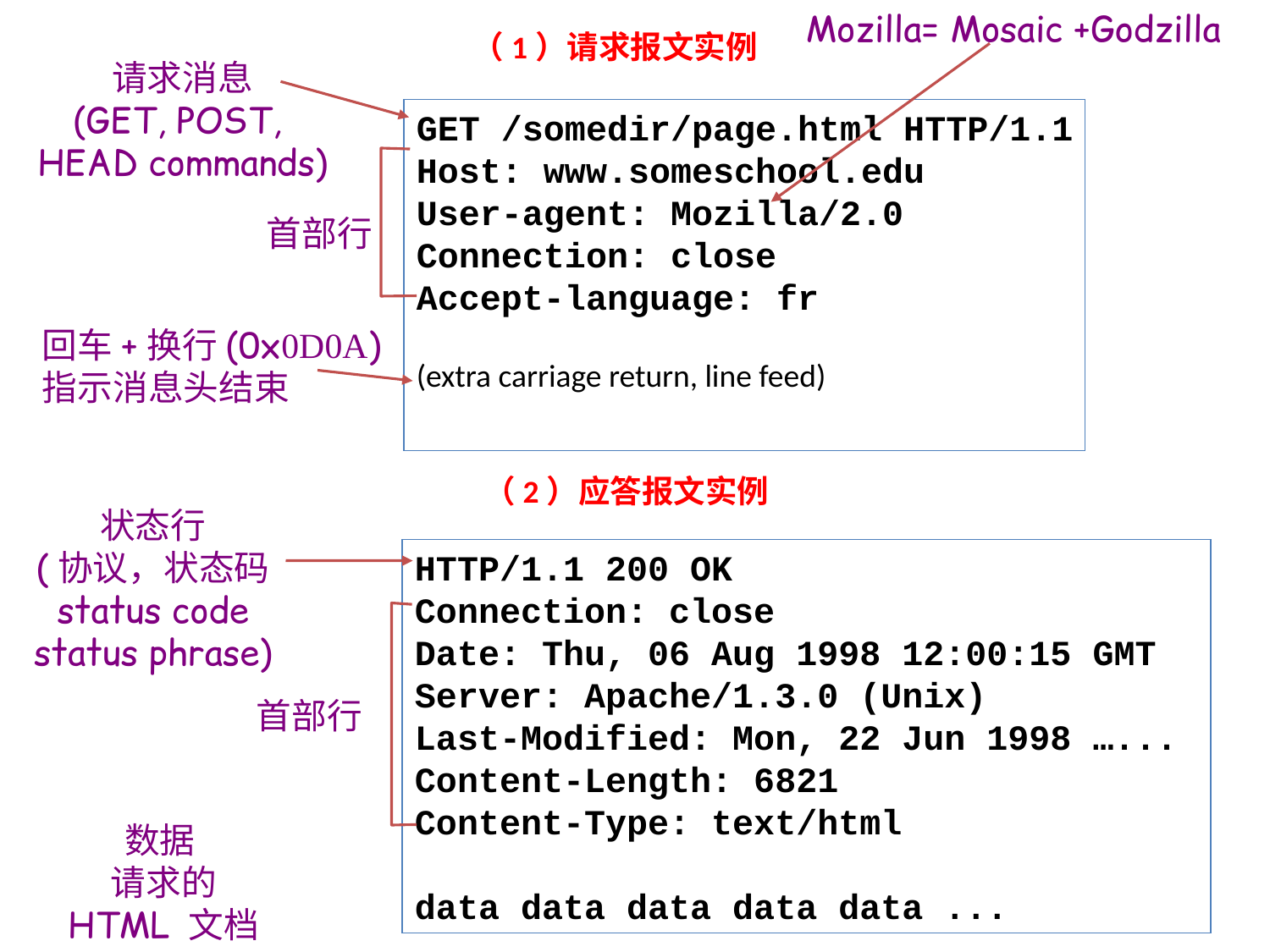

Mozilla= Mosaic +Godzilla
（1）请求报文实例

请求消息
(GET, POST,
HEAD commands)

GET /somedir/page.html HTTP/1.1
Host: www.someschool.edu
User-agent: Mozilla/2.0
Connection: close
Accept-language: fr

(extra carriage return, line feed)

首部行
回车+换行(0x0D0A)
指示消息头结束

（2）应答报文实例
状态行
(协议，状态码
status code
status phrase)
HTTP/1.1 200 OK
Connection: close
Date: Thu, 06 Aug 1998 12:00:15 GMT
Server: Apache/1.3.0 (Unix)
Last-Modified: Mon, 22 Jun 1998 …...
Content-Length: 6821
Content-Type: text/html

data data data data data ...

首部行
数据
请求的
HTML 文档